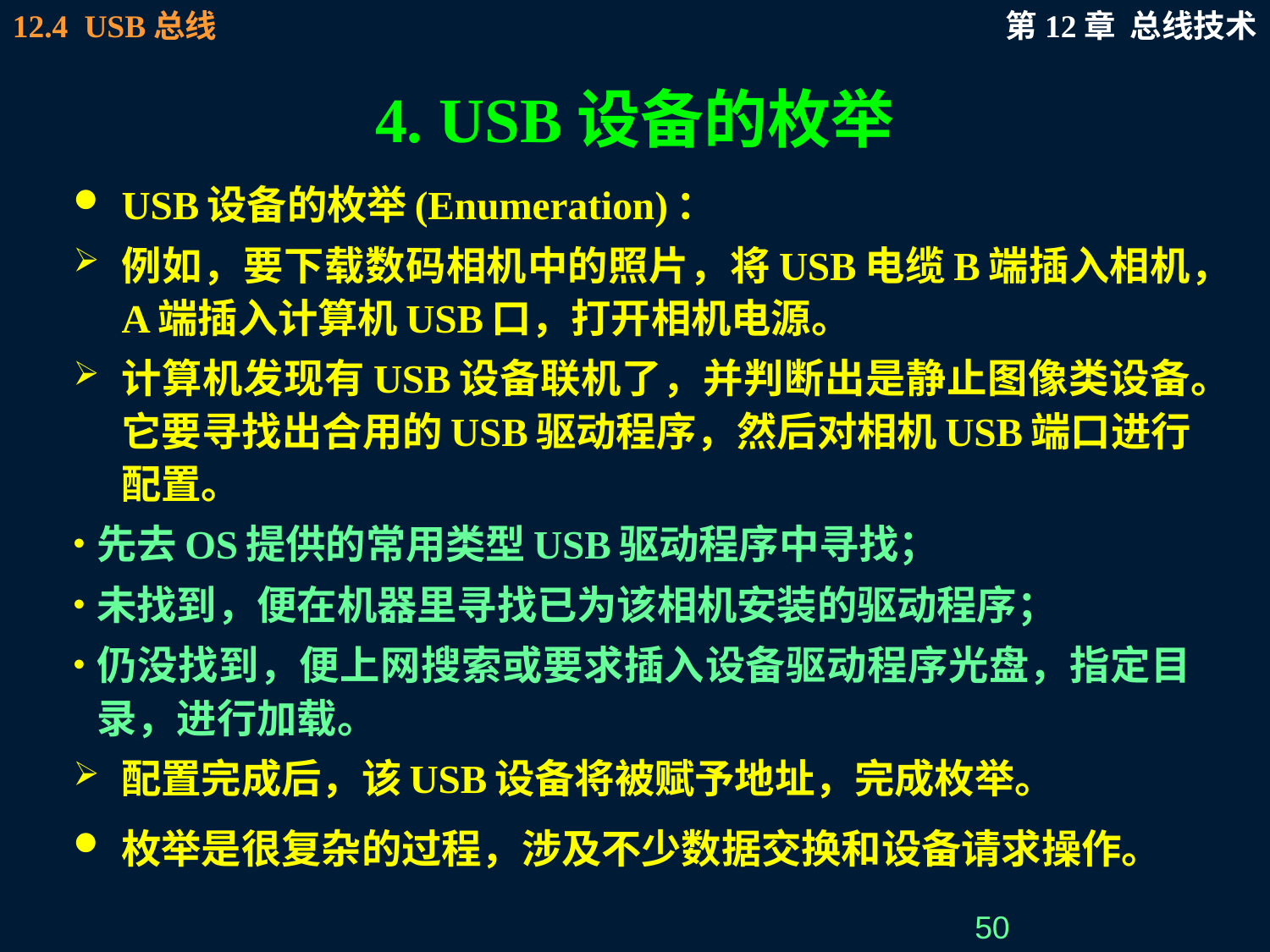

# 4. USB设备的枚举
USB设备的枚举(Enumeration)：
例如，要下载数码相机中的照片，将USB电缆B端插入相机，A端插入计算机USB口，打开相机电源。
计算机发现有USB设备联机了，并判断出是静止图像类设备。它要寻找出合用的USB驱动程序，然后对相机USB端口进行配置。
先去OS提供的常用类型USB驱动程序中寻找；
未找到，便在机器里寻找已为该相机安装的驱动程序；
仍没找到，便上网搜索或要求插入设备驱动程序光盘，指定目录，进行加载。
配置完成后，该USB设备将被赋予地址，完成枚举。
枚举是很复杂的过程，涉及不少数据交换和设备请求操作。